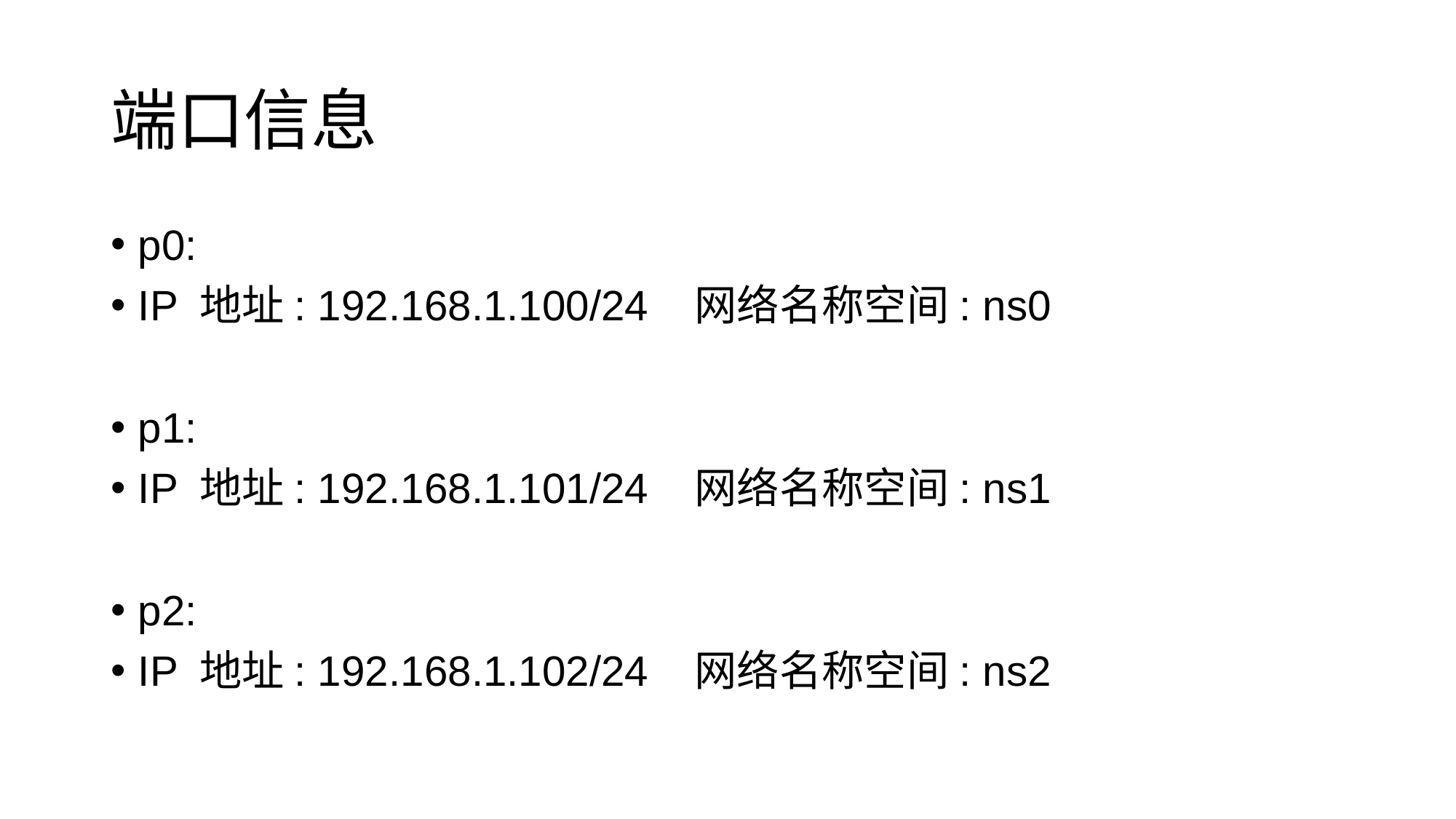

# 端口信息
p0:
IP 地址: 192.168.1.100/24   网络名称空间: ns0

p1:
IP 地址: 192.168.1.101/24   网络名称空间: ns1

p2:
IP 地址: 192.168.1.102/24   网络名称空间: ns2